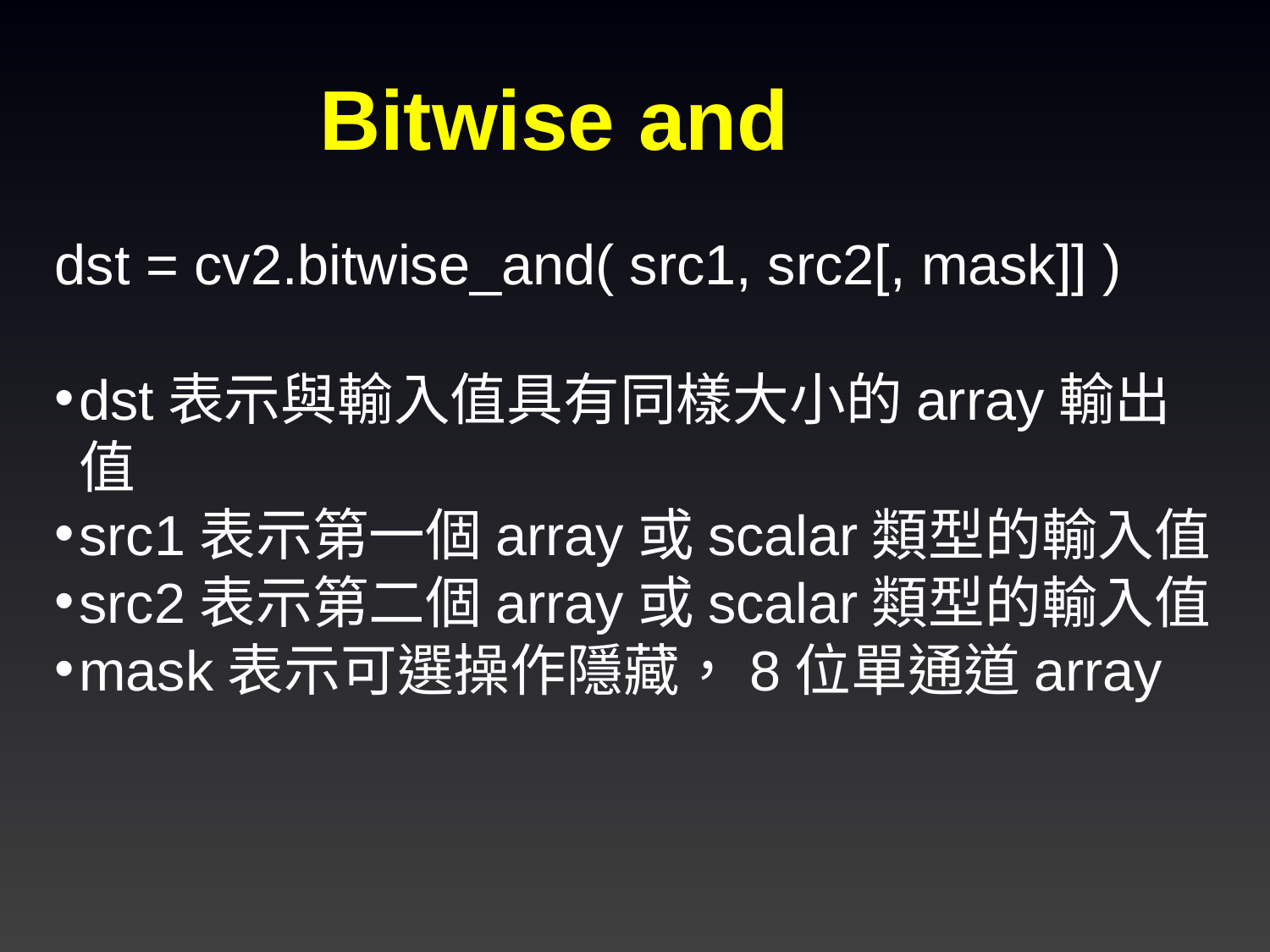

Bitwise and
dst = cv2.bitwise_and( src1, src2[, mask]] )

dst表示與輸入值具有同樣大小的array輸出值
src1表示第一個array或scalar類型的輸入值
src2表示第二個array或scalar類型的輸入值
mask表示可選操作隱藏，8位單通道array